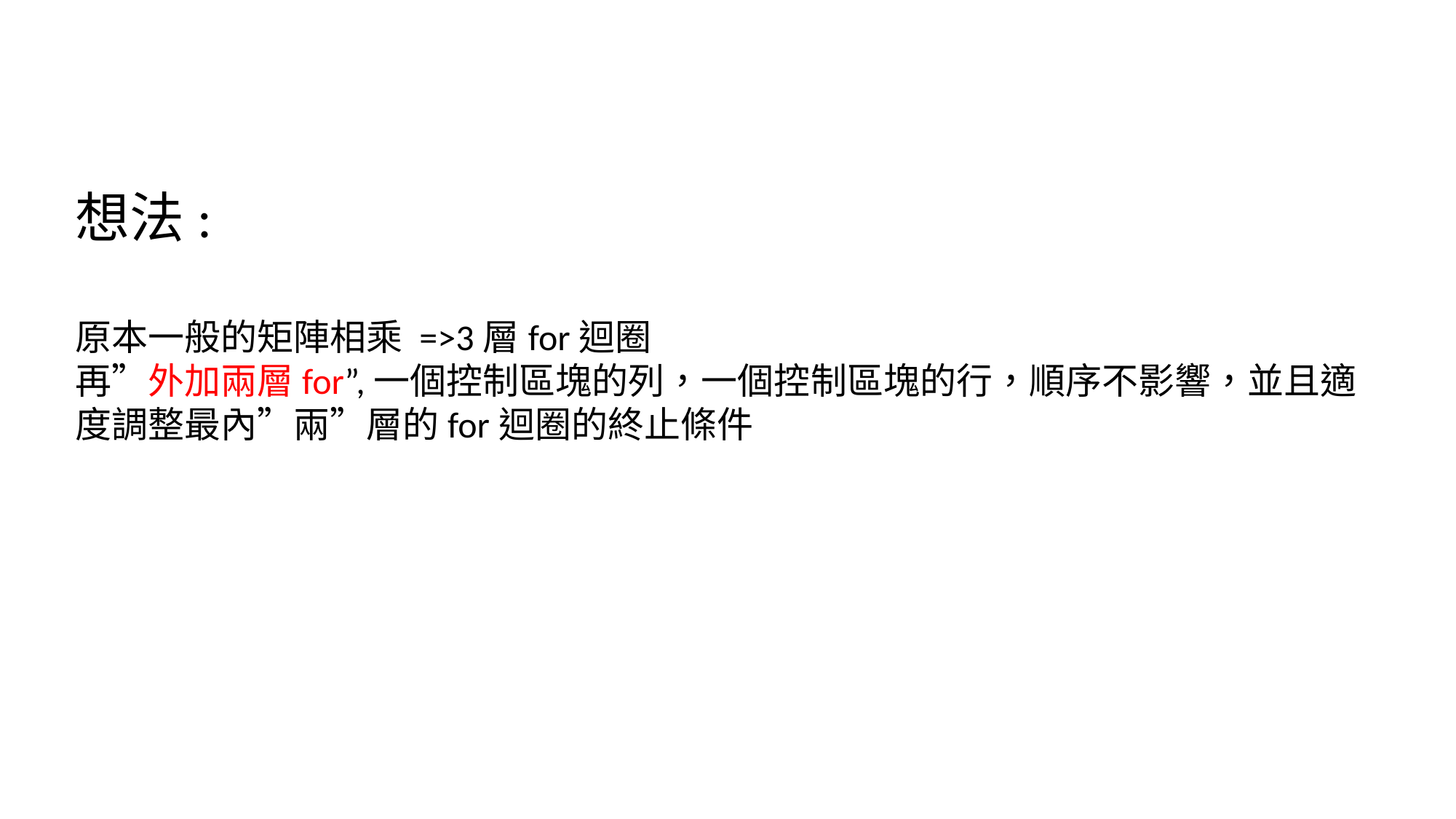

想法:

原本一般的矩陣相乘 =>3層for迴圈
再”外加兩層for”,一個控制區塊的列，一個控制區塊的行，順序不影響，並且適度調整最內”兩”層的for迴圈的終止條件